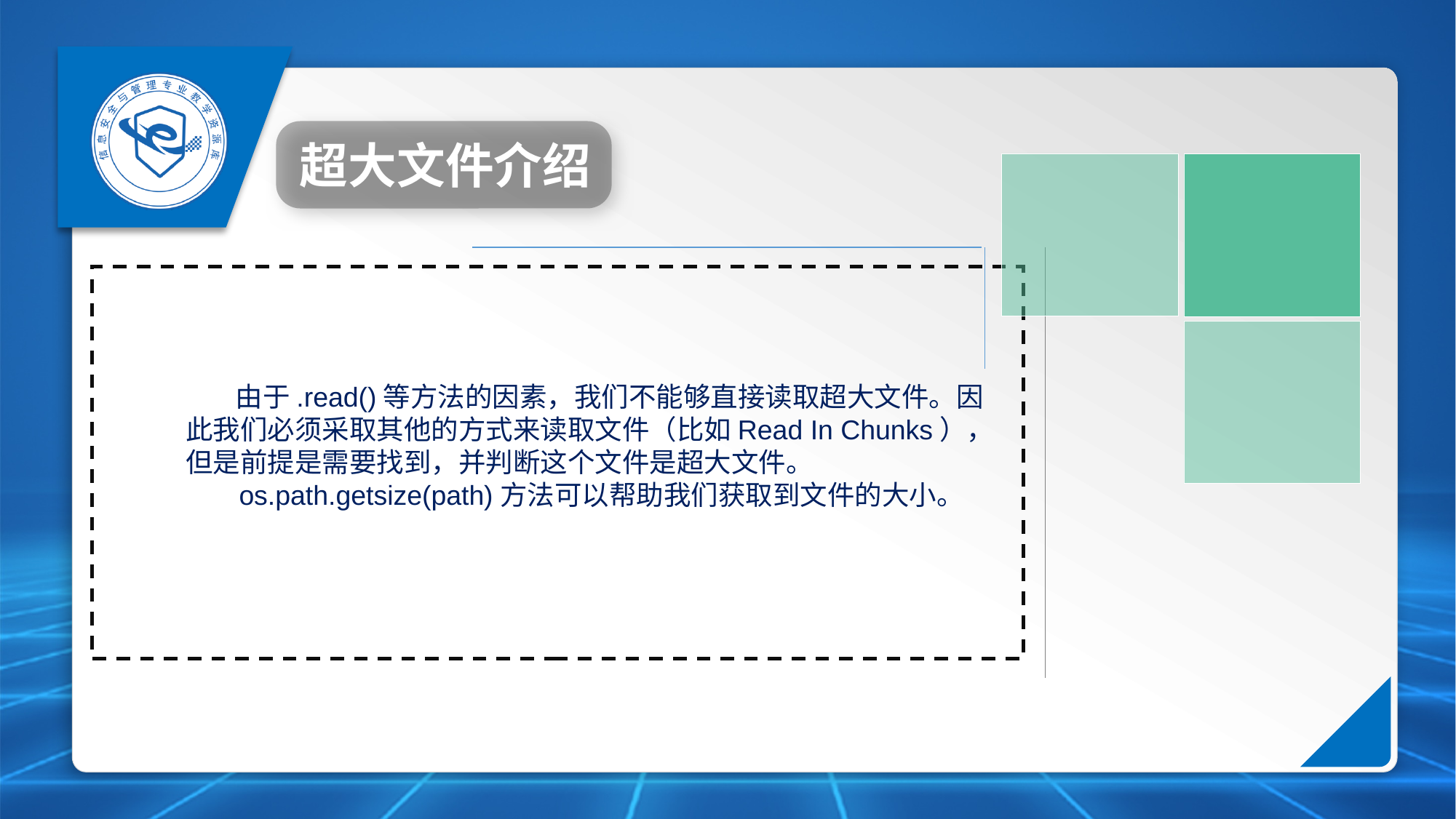

超大文件介绍

       由于.read()等方法的因素，我们不能够直接读取超大文件。因此我们必须采取其他的方式来读取文件（比如Read In Chunks），但是前提是需要找到，并判断这个文件是超大文件。
       os.path.getsize(path)方法可以帮助我们获取到文件的大小。